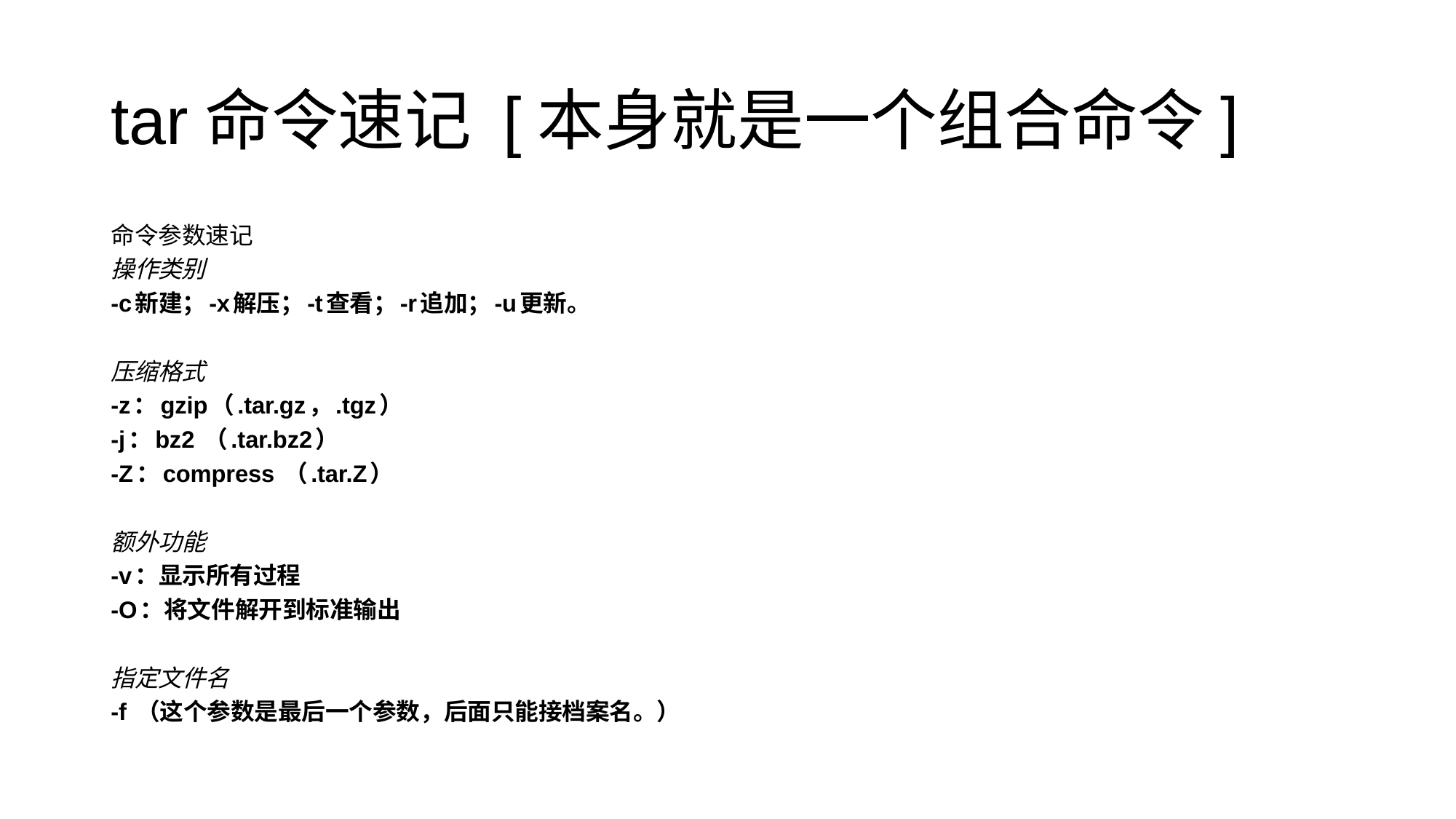

# tar命令速记 [本身就是一个组合命令]
命令参数速记
操作类别
-c新建；-x解压；-t查看；-r追加；-u更新。

压缩格式
-z：gzip（.tar.gz，.tgz）
-j：bz2 （.tar.bz2）
-Z：compress （.tar.Z）

额外功能
-v：显示所有过程
-O：将文件解开到标准输出

指定文件名
-f （这个参数是最后一个参数，后面只能接档案名。）